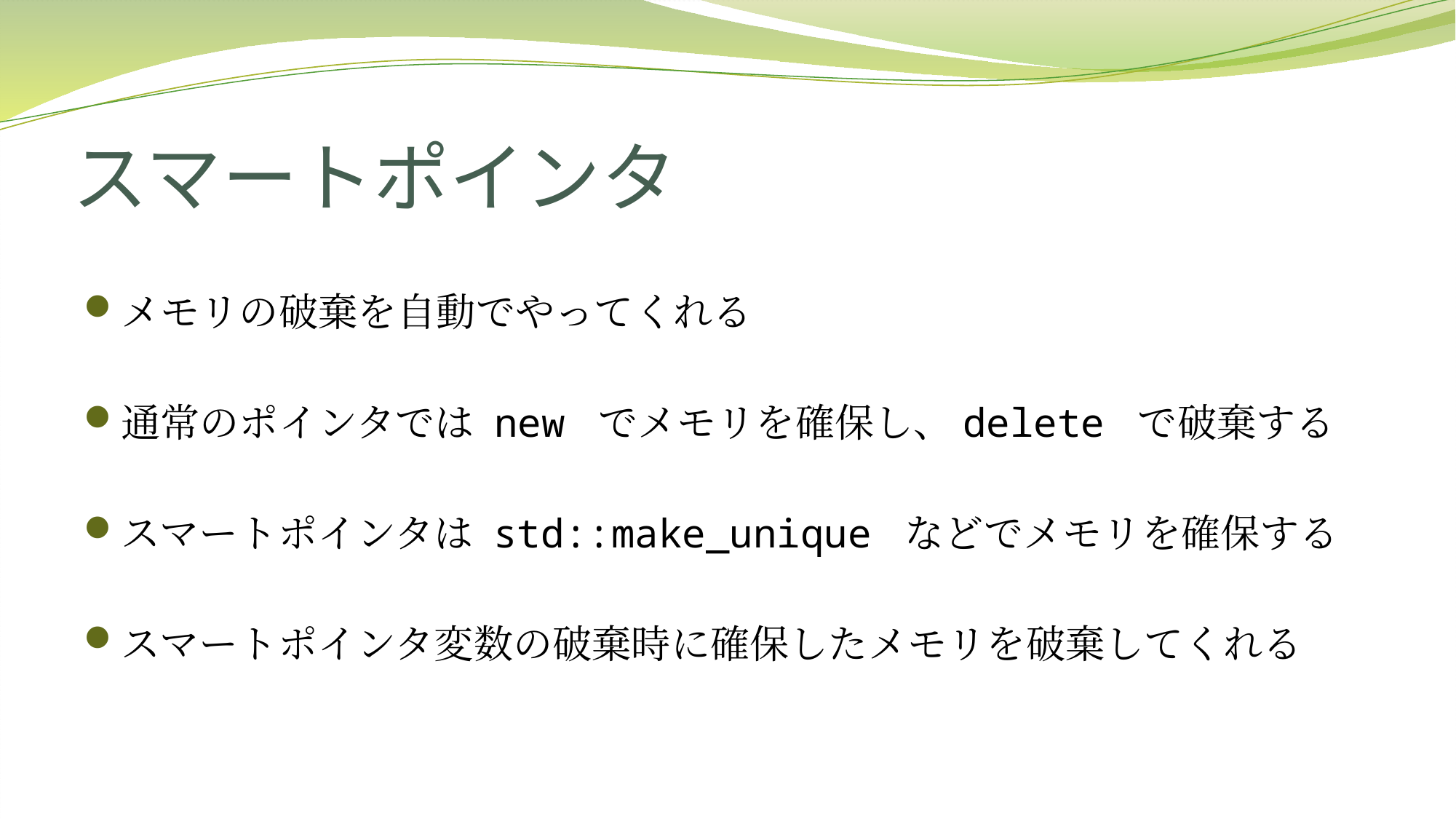

# スマートポインタ

メモリの破棄を自動でやってくれる

通常のポインタでは new でメモリを確保し、delete で破棄する

スマートポインタは std::make_unique などでメモリを確保する

スマートポインタ変数の破棄時に確保したメモリを破棄してくれる